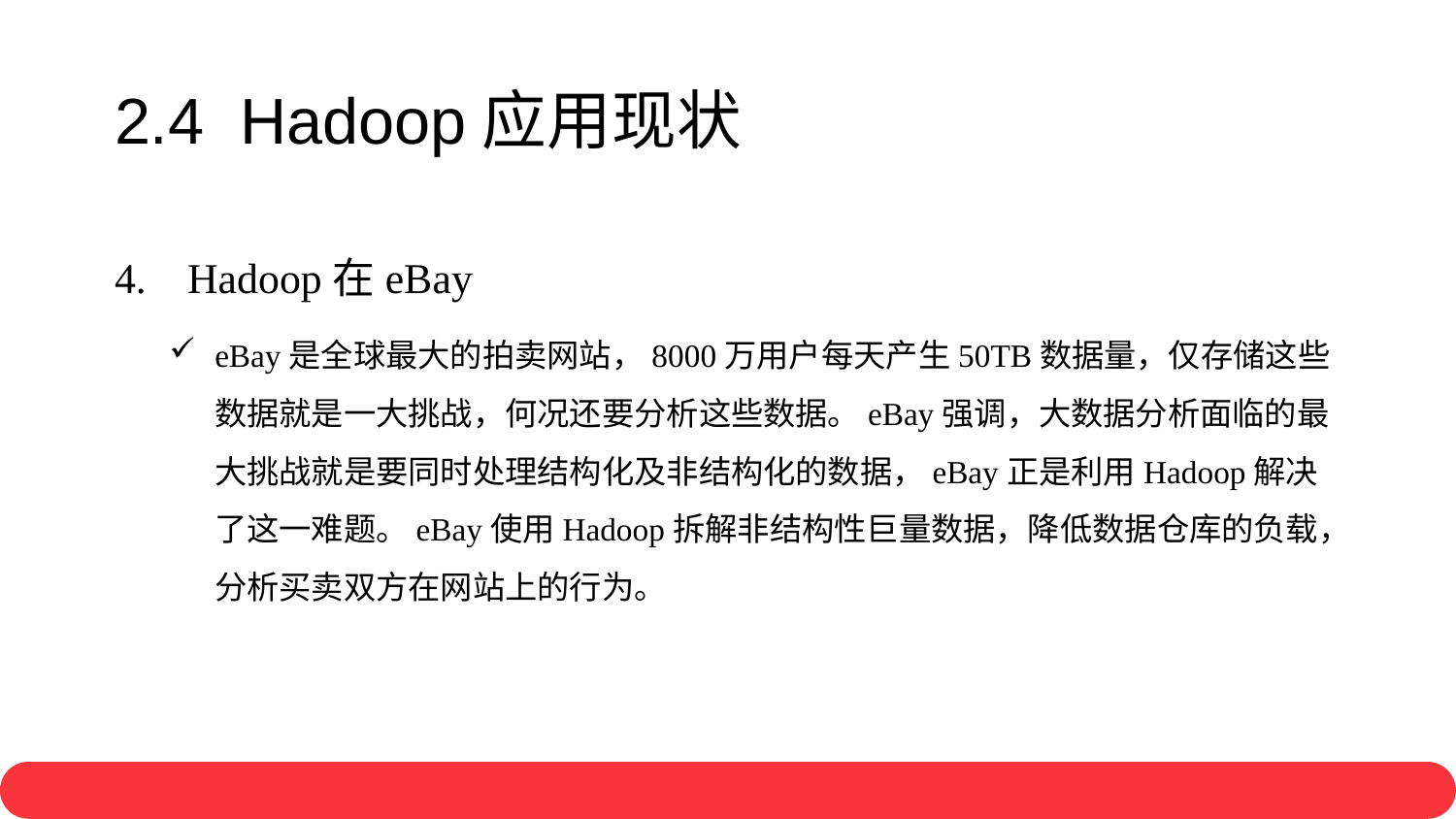

# 2.4  Hadoop应用现状
Hadoop在eBay
eBay是全球最大的拍卖网站，8000万用户每天产生50TB数据量，仅存储这些数据就是一大挑战，何况还要分析这些数据。eBay强调，大数据分析面临的最大挑战就是要同时处理结构化及非结构化的数据，eBay正是利用Hadoop解决了这一难题。eBay使用Hadoop拆解非结构性巨量数据，降低数据仓库的负载，分析买卖双方在网站上的行为。